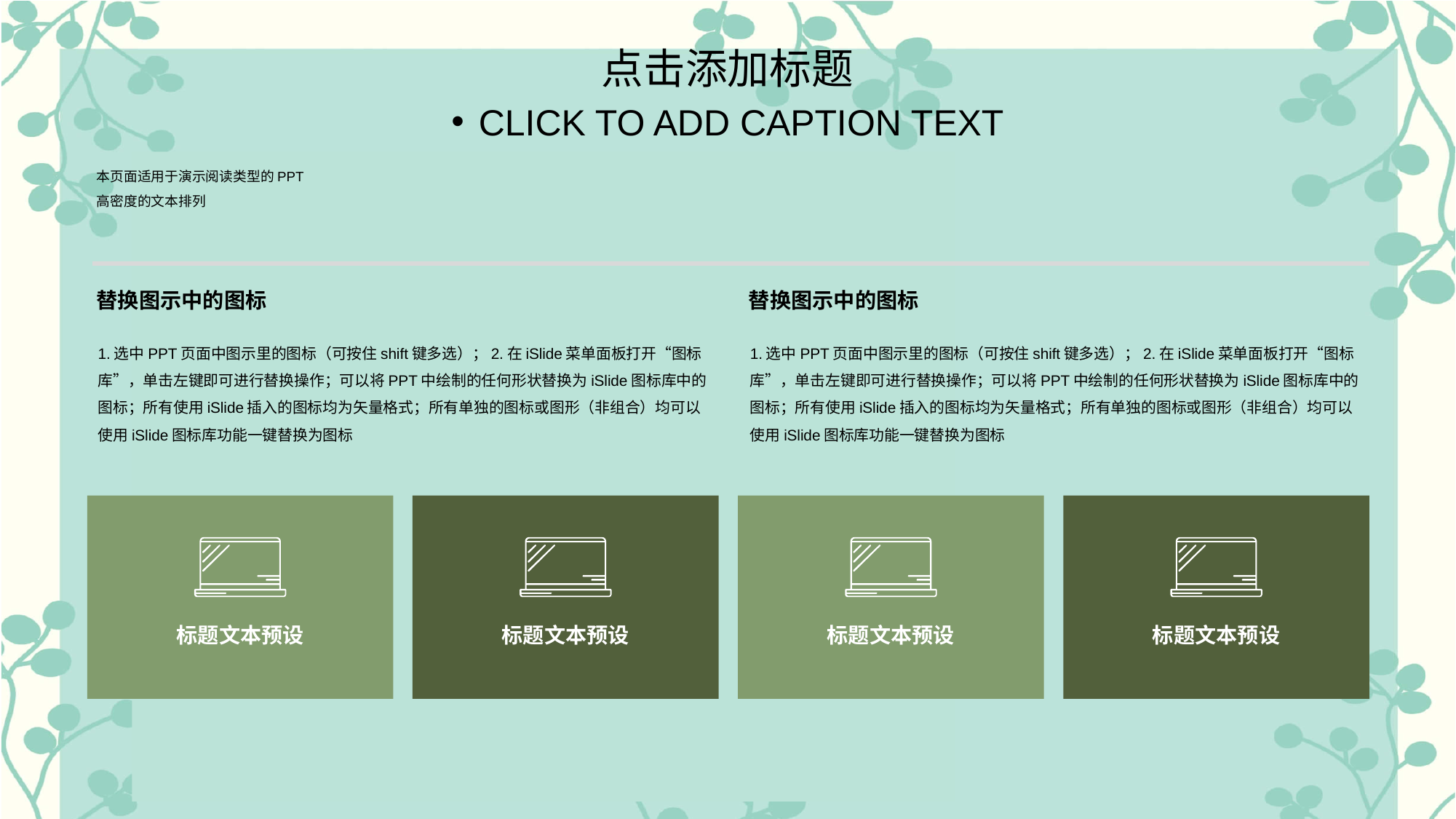

点击添加标题
CLICK TO ADD CAPTION TEXT
本页面适用于演示阅读类型的PPT
高密度的文本排列
替换图示中的图标
替换图示中的图标
1.选中PPT页面中图示里的图标（可按住shift键多选）；2.在iSlide菜单面板打开“图标库”，单击左键即可进行替换操作；可以将PPT中绘制的任何形状替换为iSlide图标库中的图标；所有使用iSlide插入的图标均为矢量格式；所有单独的图标或图形（非组合）均可以使用iSlide图标库功能一键替换为图标
1.选中PPT页面中图示里的图标（可按住shift键多选）；2.在iSlide菜单面板打开“图标库”，单击左键即可进行替换操作；可以将PPT中绘制的任何形状替换为iSlide图标库中的图标；所有使用iSlide插入的图标均为矢量格式；所有单独的图标或图形（非组合）均可以使用iSlide图标库功能一键替换为图标
标题文本预设
标题文本预设
标题文本预设
标题文本预设